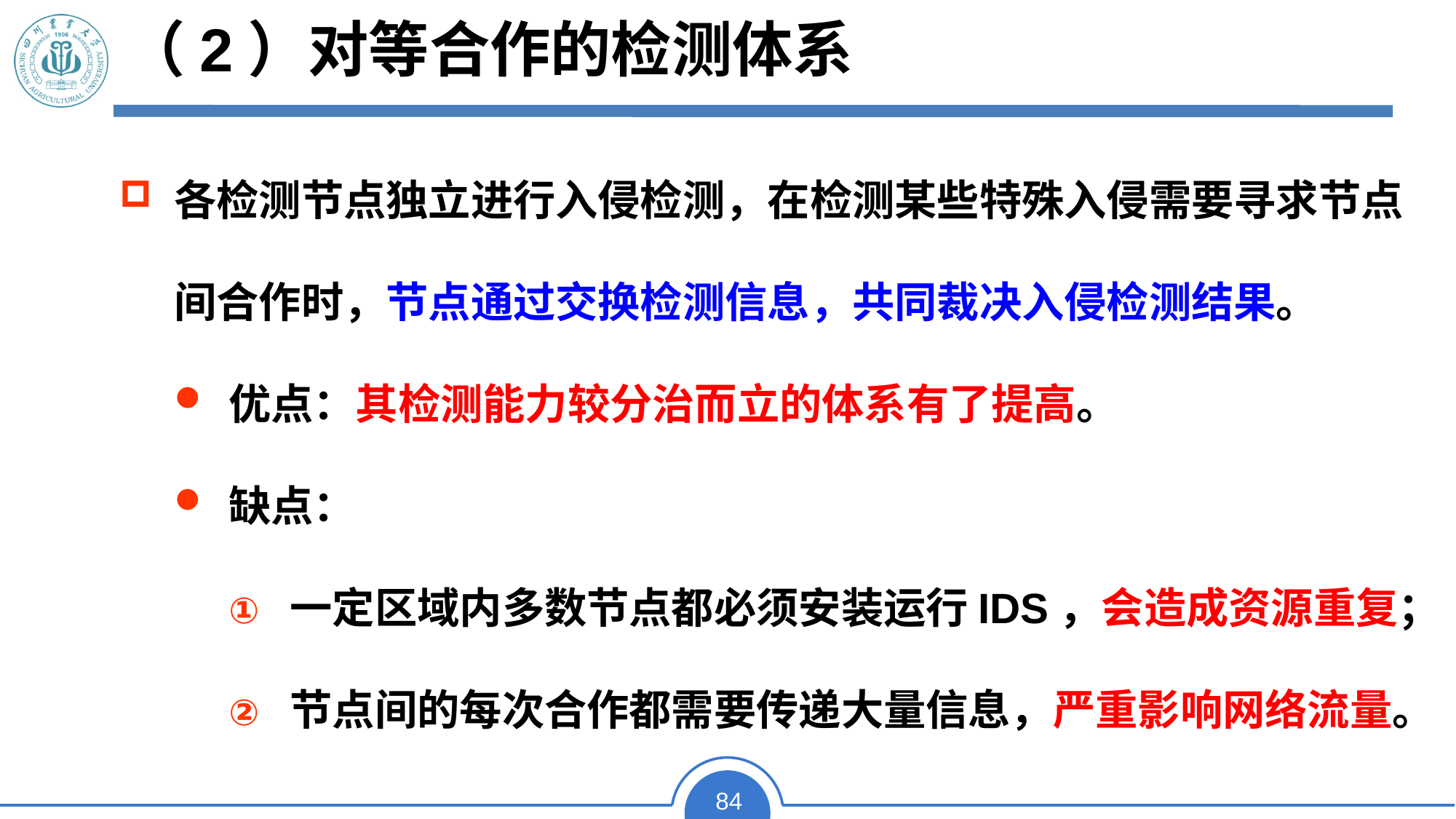

# （2）对等合作的检测体系
各检测节点独立进行入侵检测，在检测某些特殊入侵需要寻求节点间合作时，节点通过交换检测信息，共同裁决入侵检测结果。
优点：其检测能力较分治而立的体系有了提高。
缺点：
一定区域内多数节点都必须安装运行IDS，会造成资源重复；
节点间的每次合作都需要传递大量信息，严重影响网络流量。